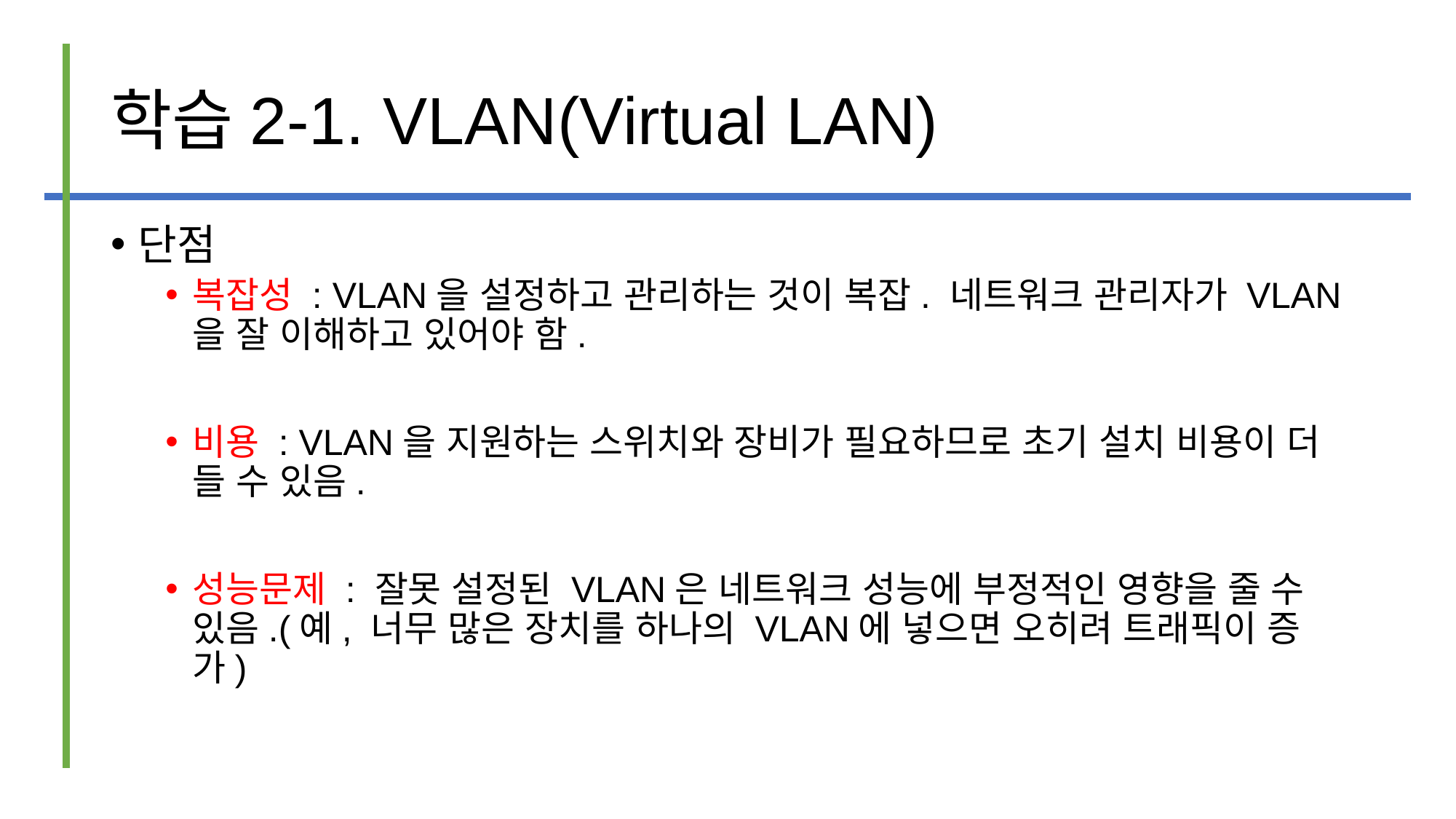

# 학습2-1. VLAN(Virtual LAN)
단점
복잡성 : VLAN을 설정하고 관리하는 것이 복잡. 네트워크 관리자가 VLAN을 잘 이해하고 있어야 함.

비용 : VLAN을 지원하는 스위치와 장비가 필요하므로 초기 설치 비용이 더 들 수 있음.

성능문제 : 잘못 설정된 VLAN은 네트워크 성능에 부정적인 영향을 줄 수 있음.(예, 너무 많은 장치를 하나의 VLAN에 넣으면 오히려 트래픽이 증가)